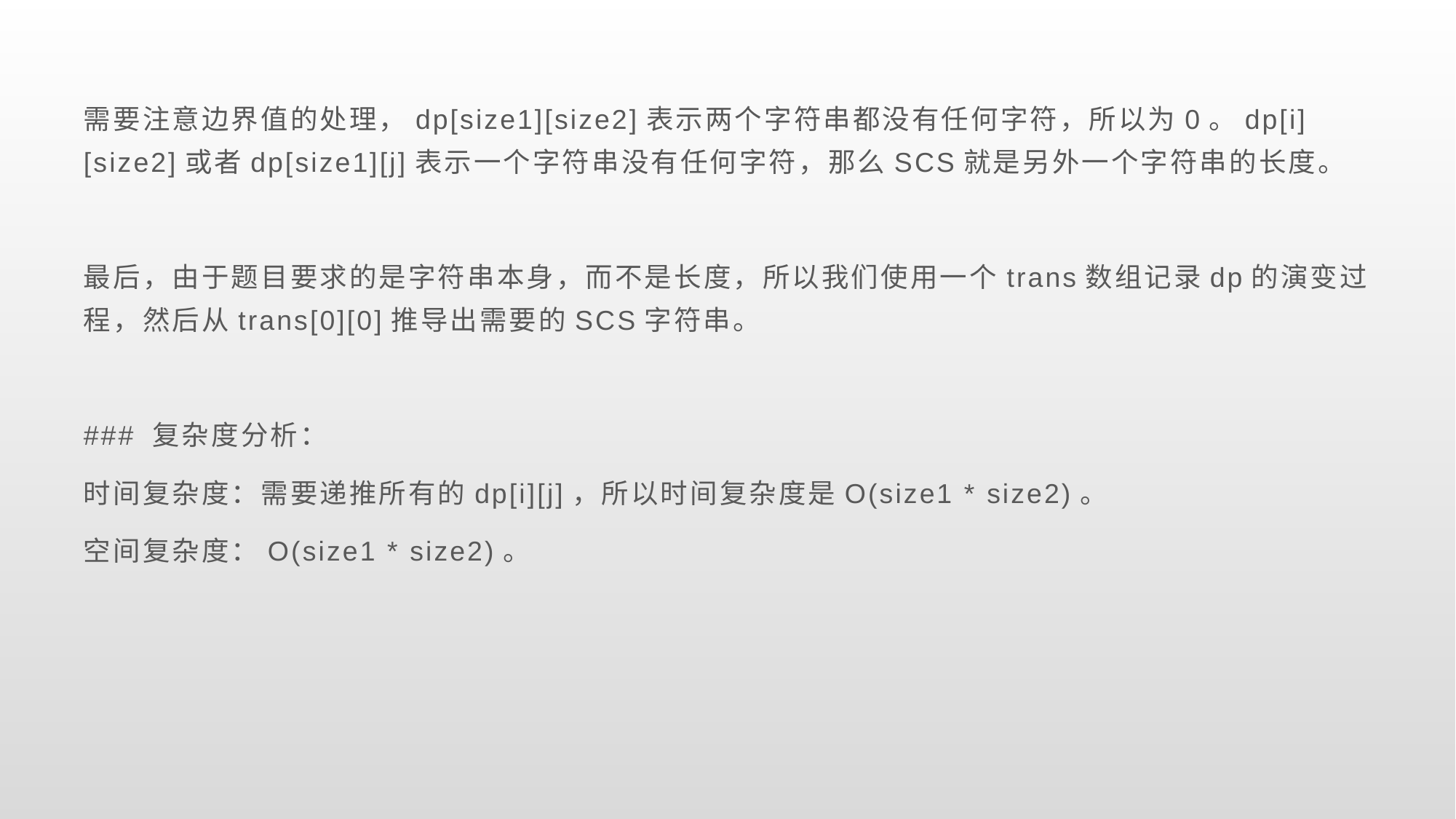

需要注意边界值的处理，dp[size1][size2]表示两个字符串都没有任何字符，所以为0。dp[i][size2]或者dp[size1][j]表示一个字符串没有任何字符，那么SCS就是另外一个字符串的长度。

最后，由于题目要求的是字符串本身，而不是长度，所以我们使用一个trans数组记录dp的演变过程，然后从trans[0][0]推导出需要的SCS字符串。

### 复杂度分析：
时间复杂度：需要递推所有的dp[i][j]，所以时间复杂度是O(size1 * size2)。
空间复杂度：O(size1 * size2)。